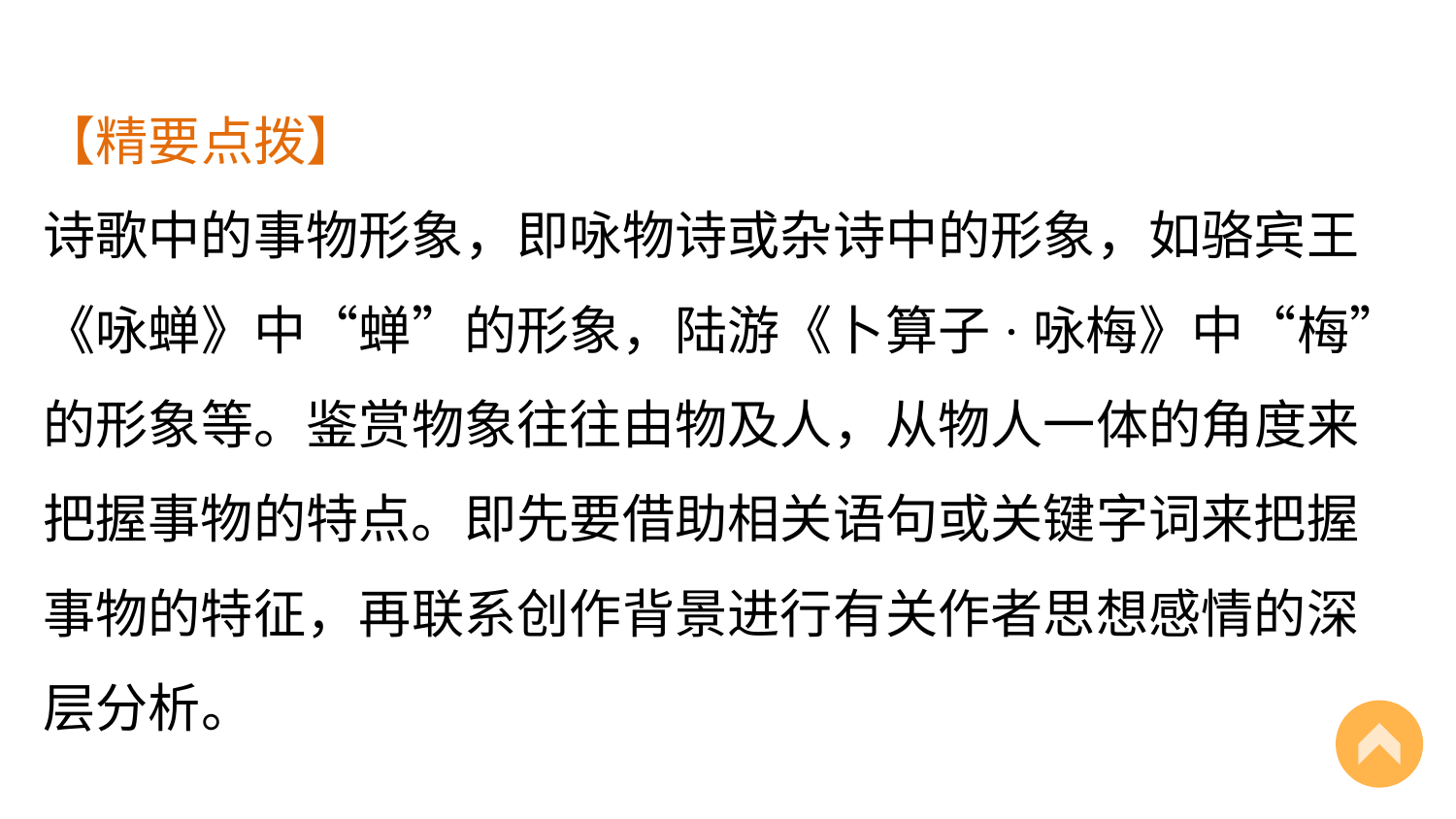

【精要点拨】
诗歌中的事物形象，即咏物诗或杂诗中的形象，如骆宾王《咏蝉》中“蝉”的形象，陆游《卜算子·咏梅》中“梅”的形象等。鉴赏物象往往由物及人，从物人一体的角度来把握事物的特点。即先要借助相关语句或关键字词来把握事物的特征，再联系创作背景进行有关作者思想感情的深层分析。